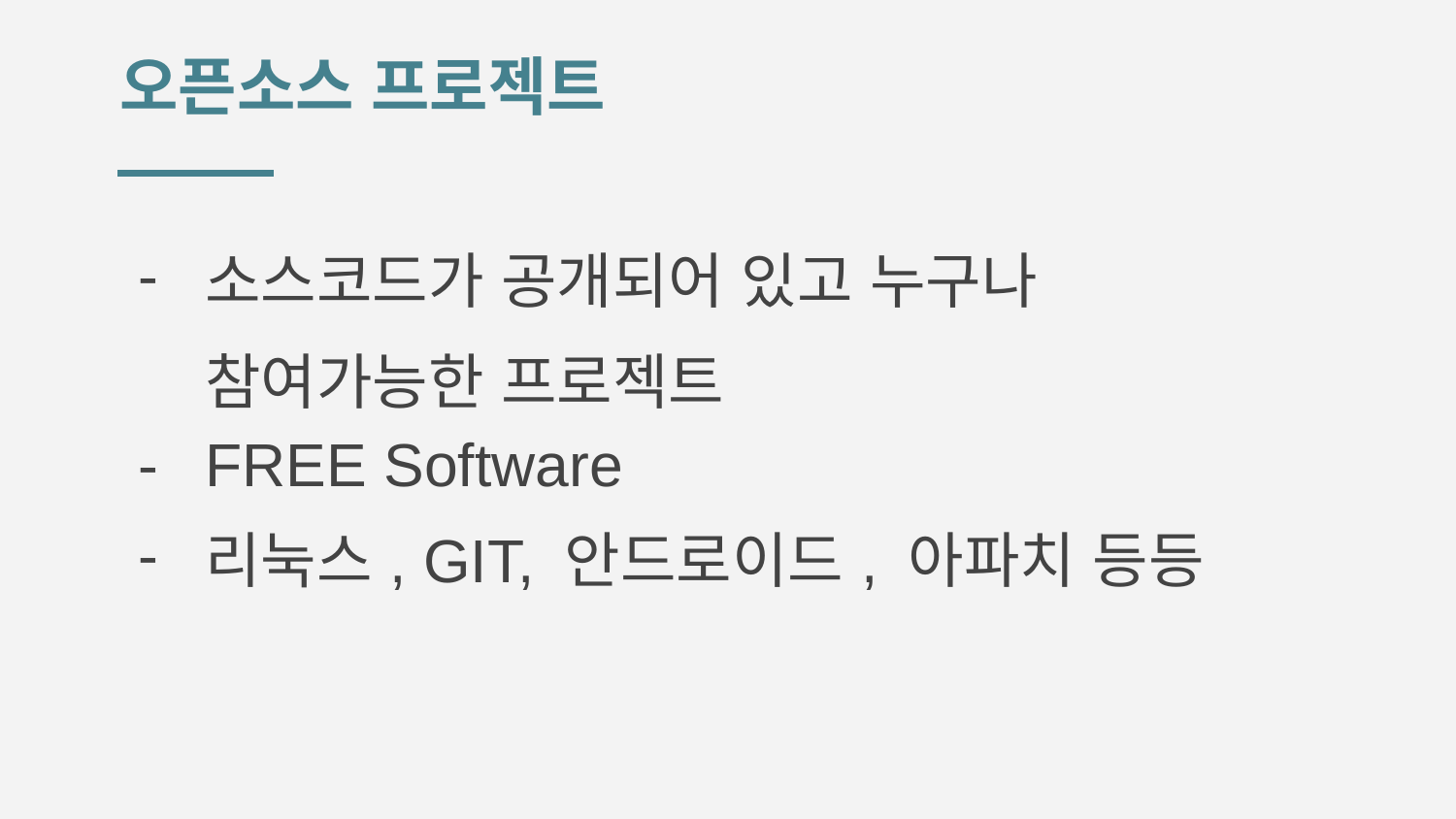

# 오픈소스 프로젝트
소스코드가 공개되어 있고 누구나 참여가능한 프로젝트
FREE Software
리눅스, GIT, 안드로이드, 아파치 등등